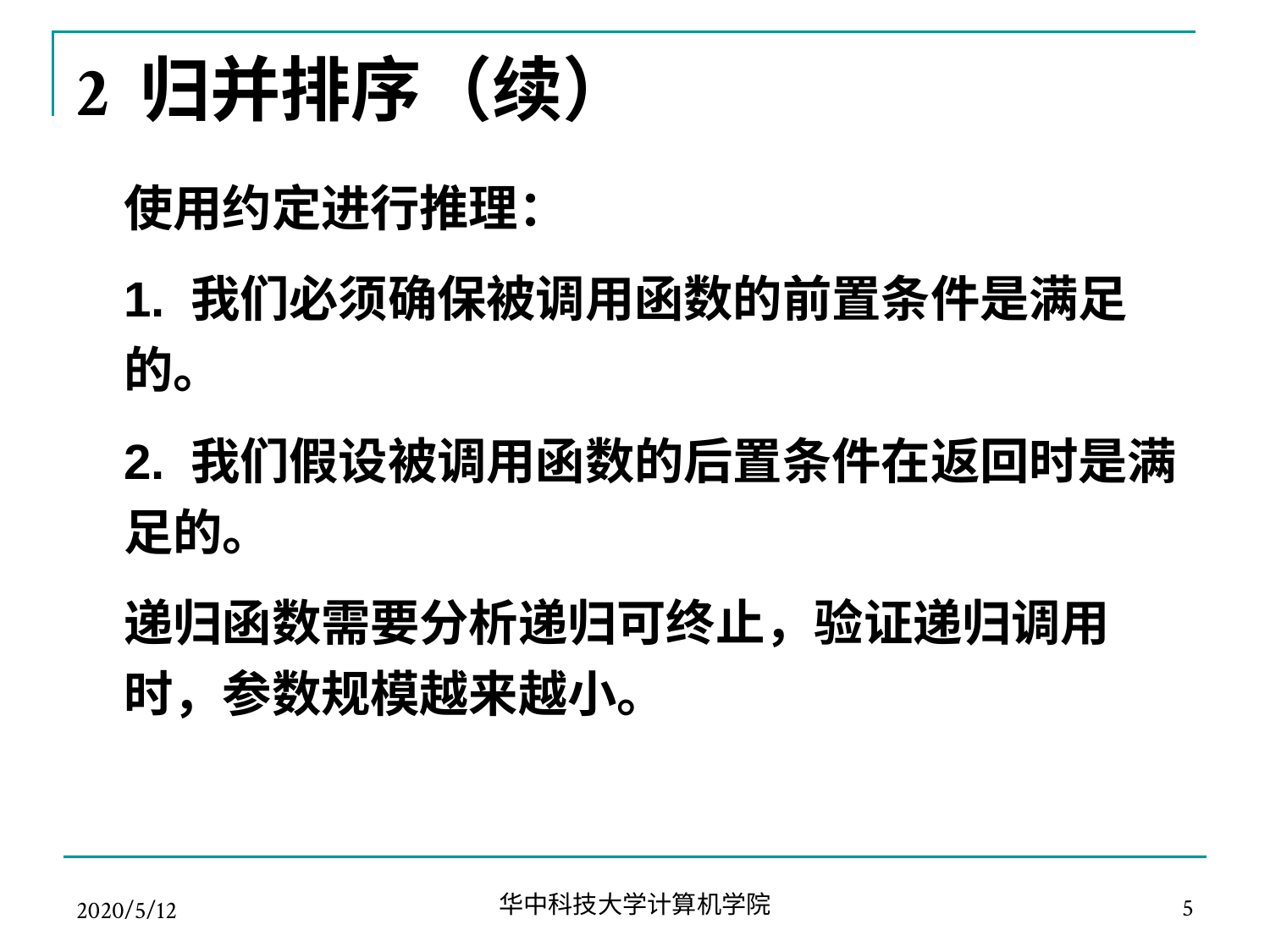

# 2 归并排序（续）
	使用约定进行推理：
	1. 我们必须确保被调用函数的前置条件是满足的。
	2. 我们假设被调用函数的后置条件在返回时是满足的。
	递归函数需要分析递归可终止，验证递归调用时，参数规模越来越小。
2020/5/12
5
华中科技大学计算机学院